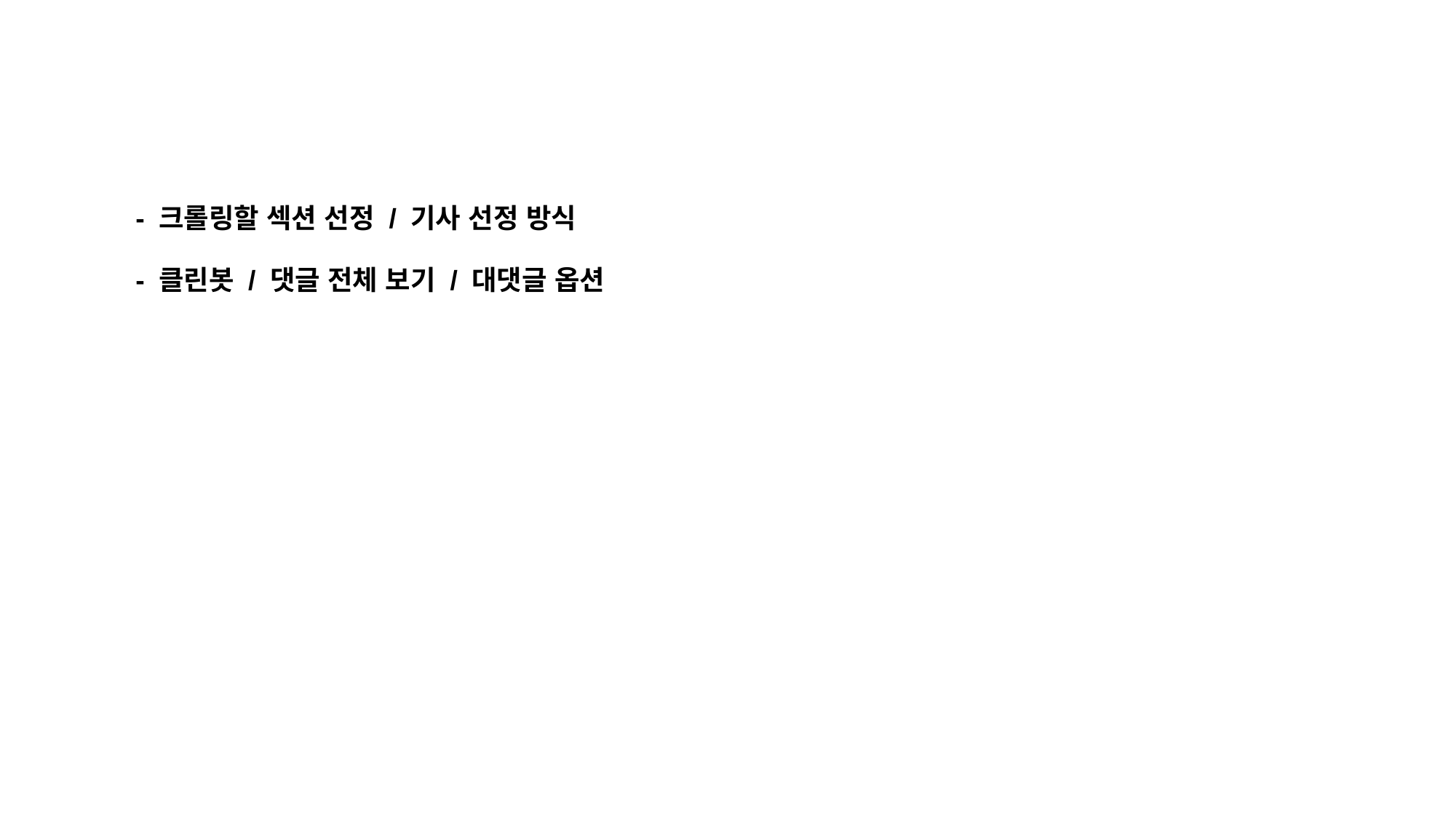

- 크롤링할 섹션 선정 / 기사 선정 방식
- 클린봇 / 댓글 전체 보기 / 대댓글 옵션